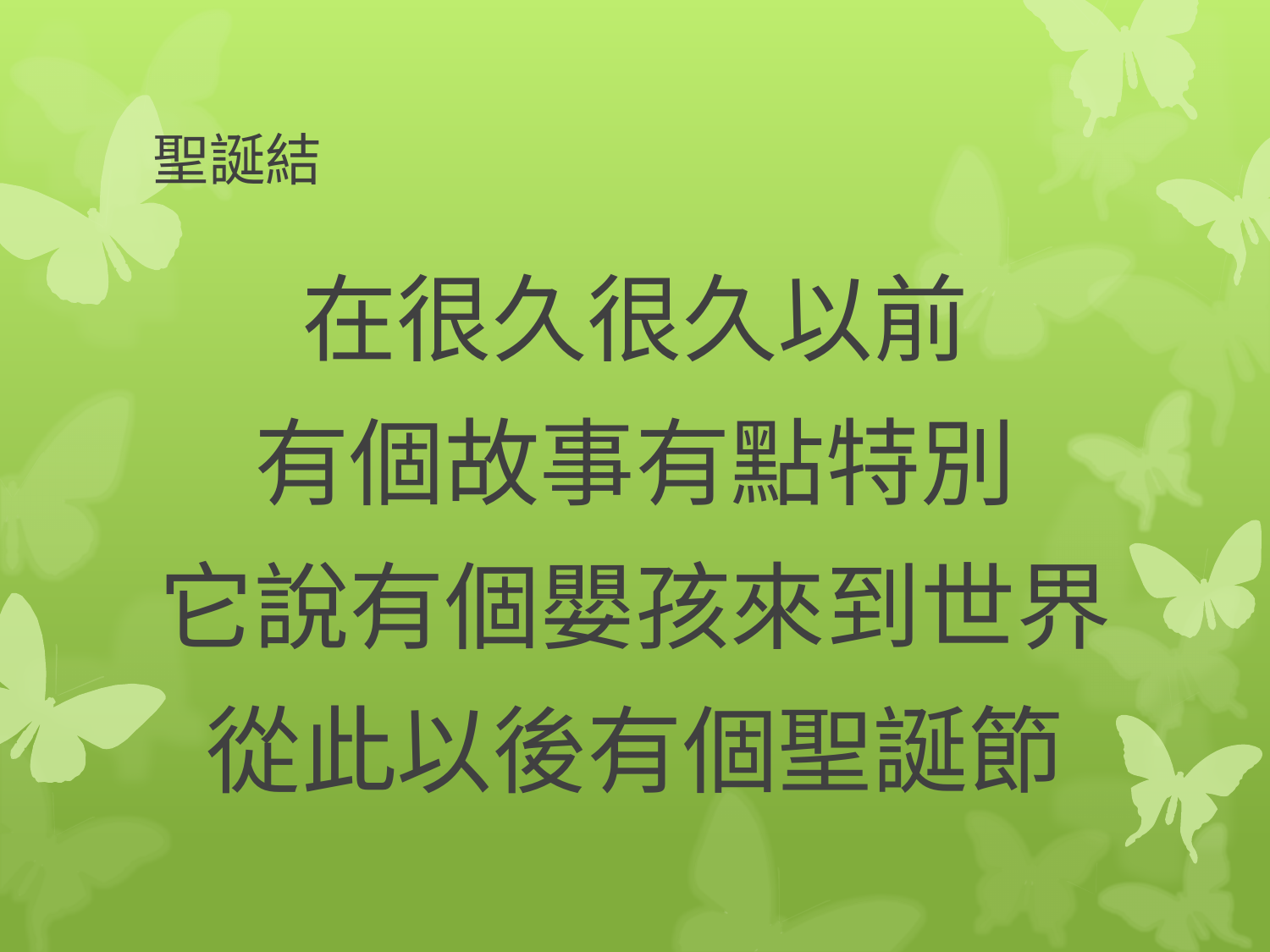

# 聖誕結
在很久很久以前
有個故事有點特別
它說有個嬰孩來到世界
從此以後有個聖誕節